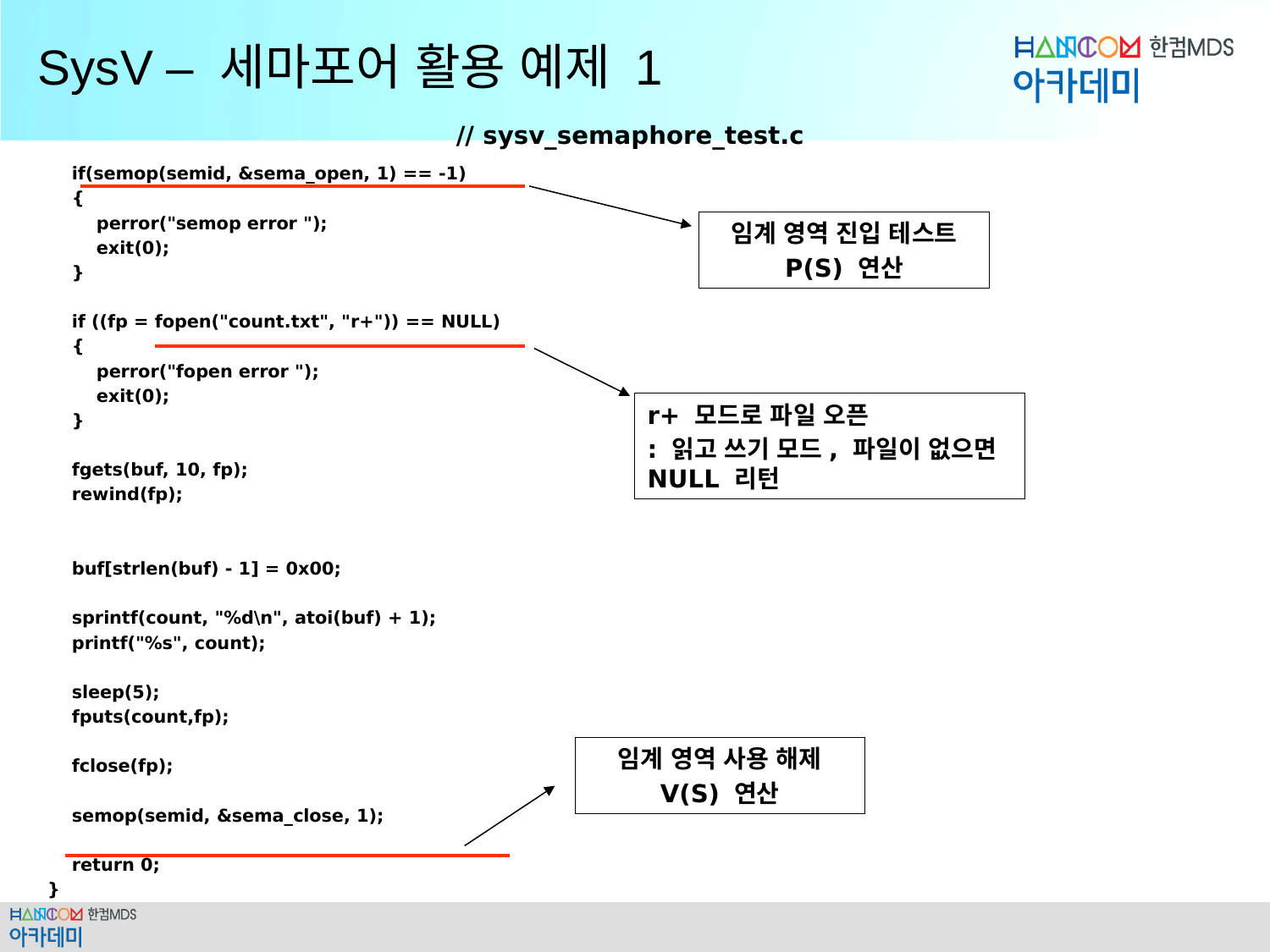

# SysV – 세마포어 활용 예제 1
// sysv_semaphore_test.c
    if(semop(semid, &sema_open, 1) == -1)
    {
        perror("semop error ");
        exit(0);
    }

    if ((fp = fopen("count.txt", "r+")) == NULL)
    {
        perror("fopen error ");
        exit(0);
    }

    fgets(buf, 10, fp);
    rewind(fp);

    buf[strlen(buf) - 1] = 0x00;

    sprintf(count, "%d\n", atoi(buf) + 1);
    printf("%s", count);

    sleep(5);
    fputs(count,fp);

    fclose(fp);

    semop(semid, &sema_close, 1);

    return 0;
}
임계 영역 진입 테스트
P(S) 연산
r+ 모드로 파일 오픈
: 읽고 쓰기 모드, 파일이 없으면 NULL 리턴
임계 영역 사용 해제
V(S) 연산